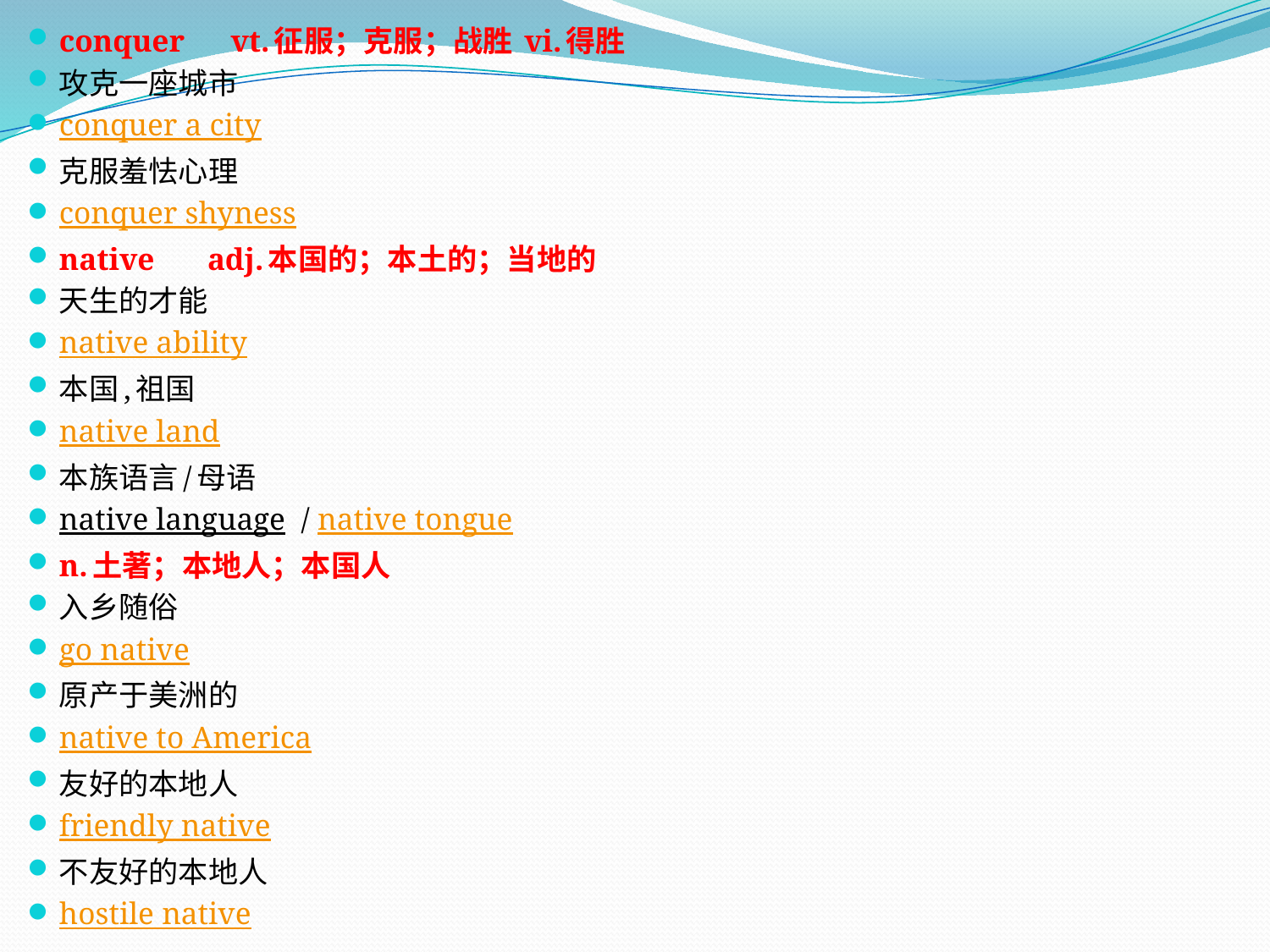

conquer　 vt.征服；克服；战胜 vi.得胜
攻克一座城市
conquer a city
克服羞怯心理
conquer shyness
native　  adj.本国的；本土的；当地的
天生的才能
native ability
本国,祖国
native land
本族语言/母语
native language  / native tongue
n.土著；本地人；本国人
入乡随俗
go native
原产于美洲的
native to America
友好的本地人
friendly native
不友好的本地人
hostile native